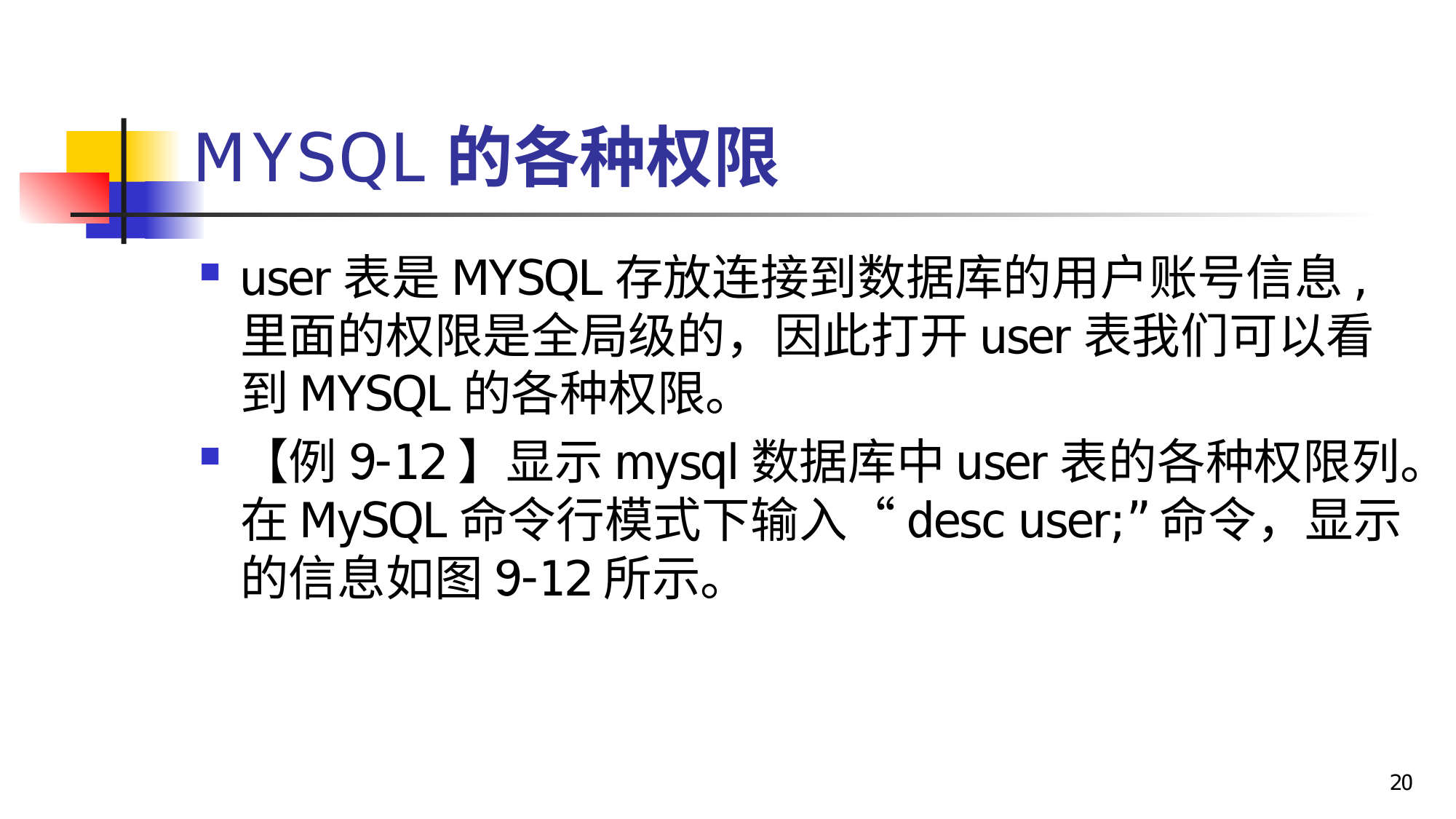

# MYSQL的各种权限
user表是MYSQL存放连接到数据库的用户账号信息,里面的权限是全局级的，因此打开user表我们可以看到MYSQL的各种权限。
【例9-12】显示mysql数据库中user表的各种权限列。在MySQL命令行模式下输入“desc user;”命令，显示的信息如图9-12所示。

20